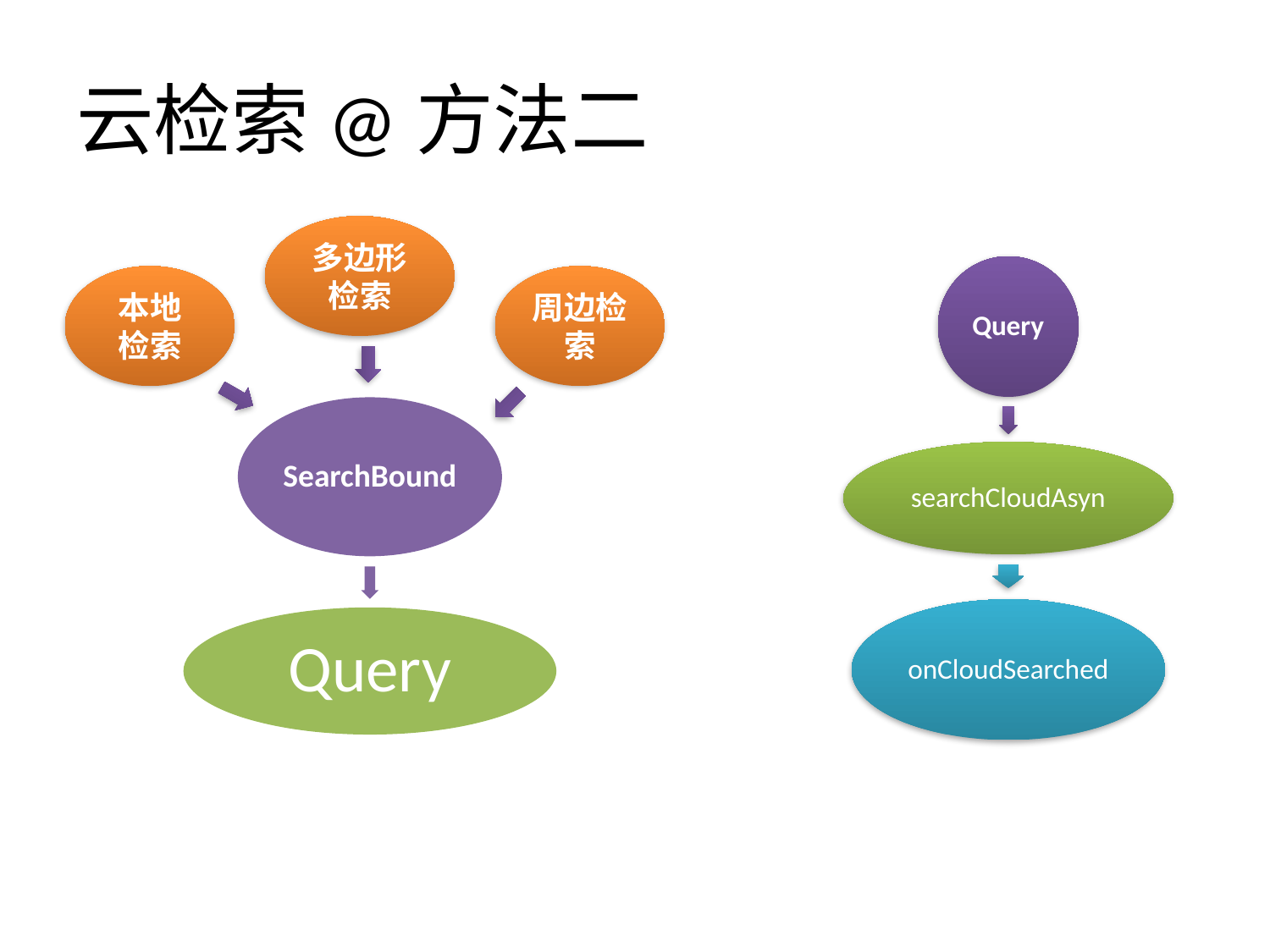

# 云检索@方法二
多边形检索
本地
检索
周边检索
Query

SearchBound
searchCloudAsyn

Query

onCloudSearched